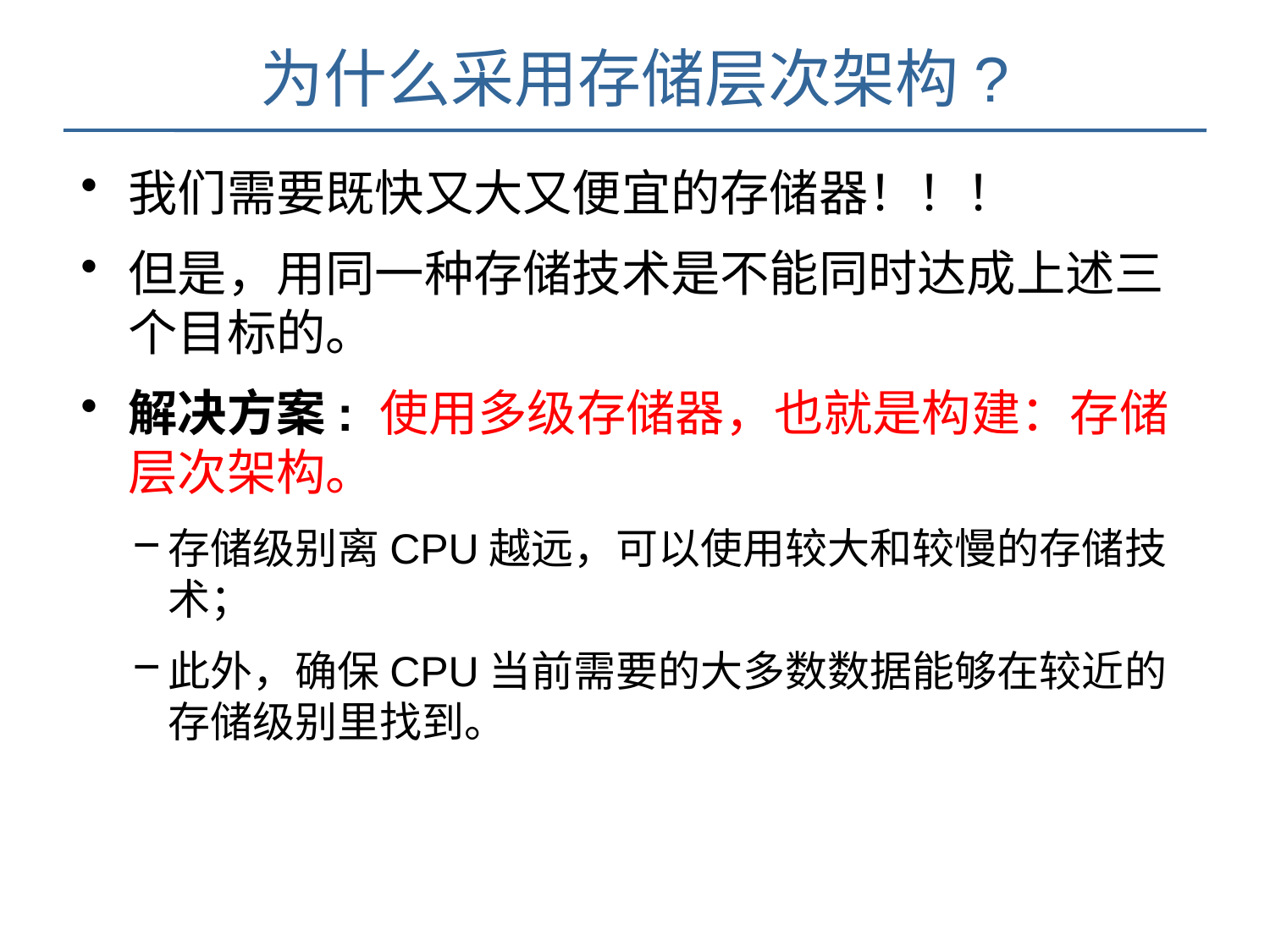

# 为什么采用存储层次架构?
我们需要既快又大又便宜的存储器！！！
但是，用同一种存储技术是不能同时达成上述三个目标的。
解决方案: 使用多级存储器，也就是构建：存储层次架构。
存储级别离CPU越远，可以使用较大和较慢的存储技术；
此外，确保CPU当前需要的大多数数据能够在较近的存储级别里找到。